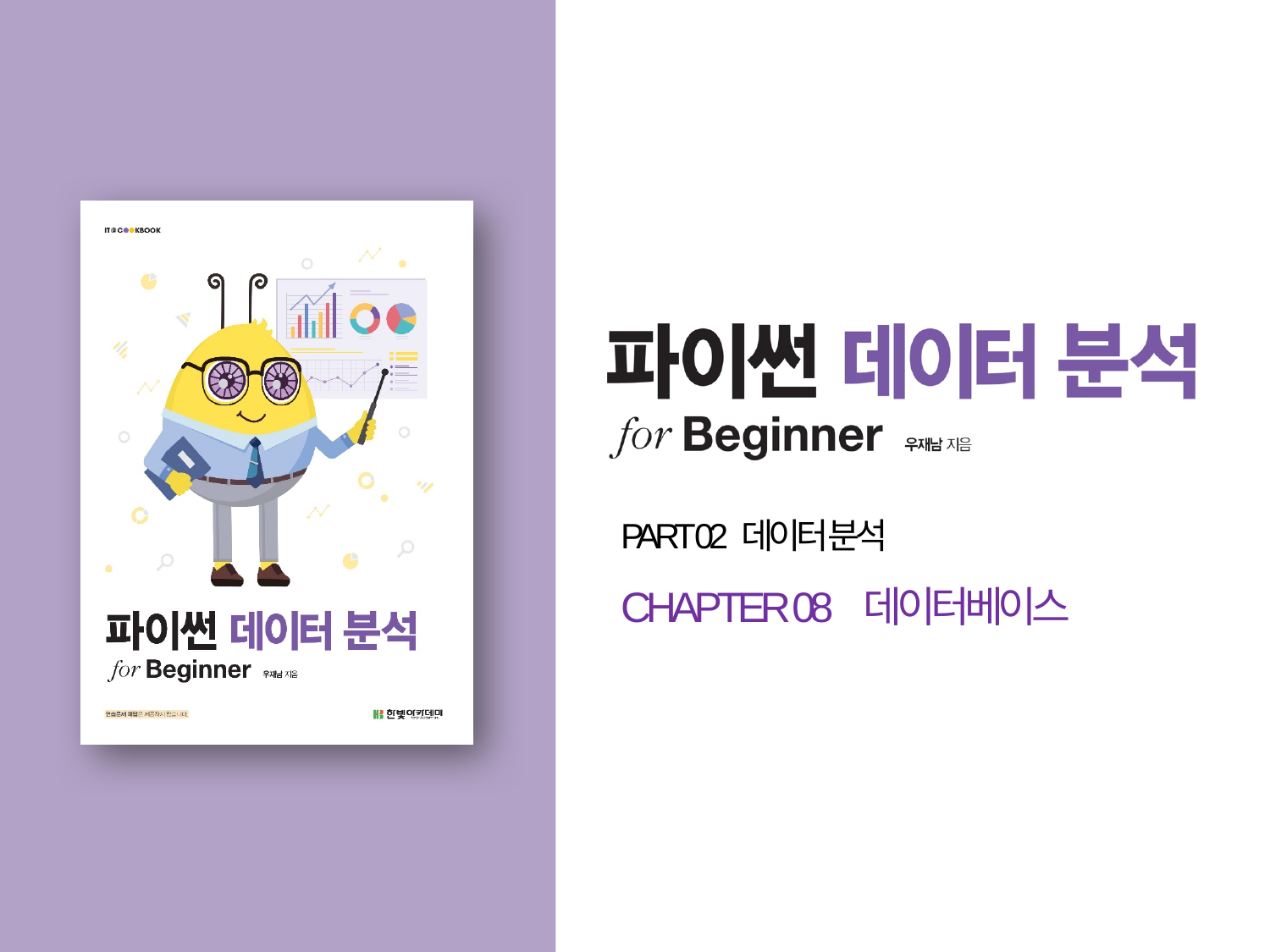

PART 02 데이터 분석
CHAPTER 08   데이터베이스